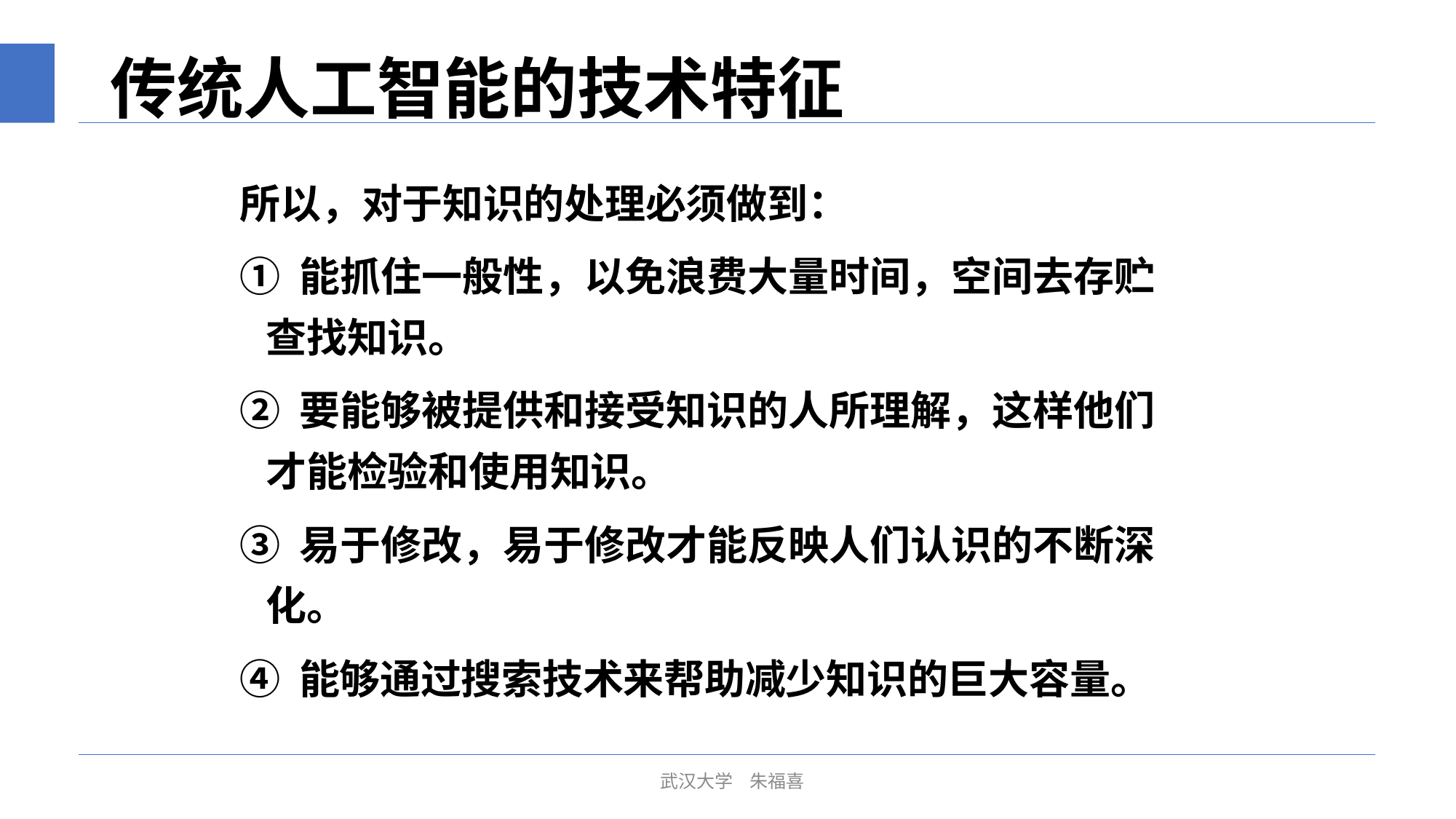

# 传统人工智能的技术特征
所以，对于知识的处理必须做到：
① 能抓住一般性，以免浪费大量时间，空间去存贮查找知识。
② 要能够被提供和接受知识的人所理解，这样他们才能检验和使用知识。
③ 易于修改，易于修改才能反映人们认识的不断深化。
④ 能够通过搜索技术来帮助减少知识的巨大容量。
 武汉大学   朱福喜